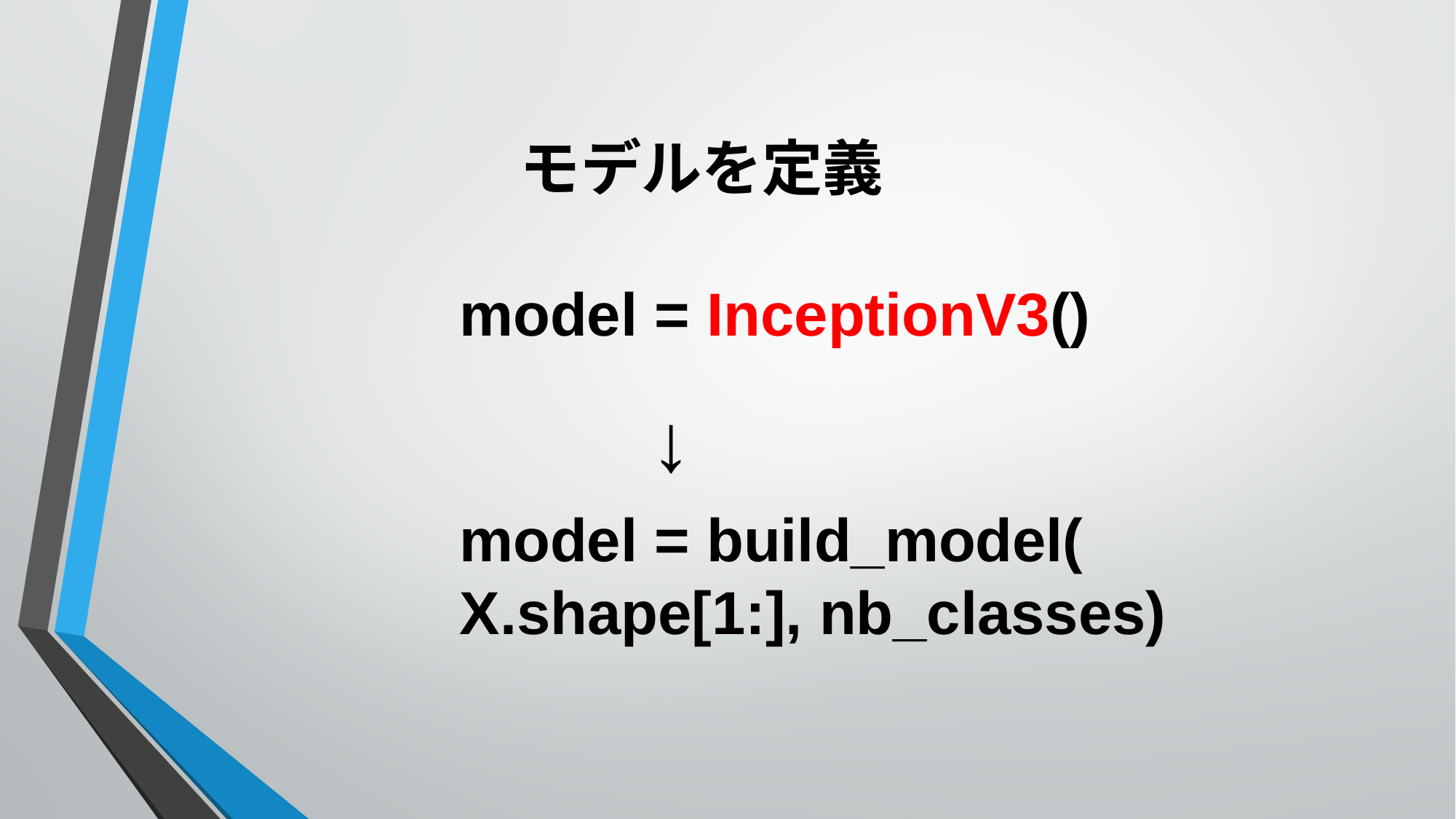

モデルを定義

model = InceptionV3()

model = build_model(
X.shape[1:], nb_classes)

↓